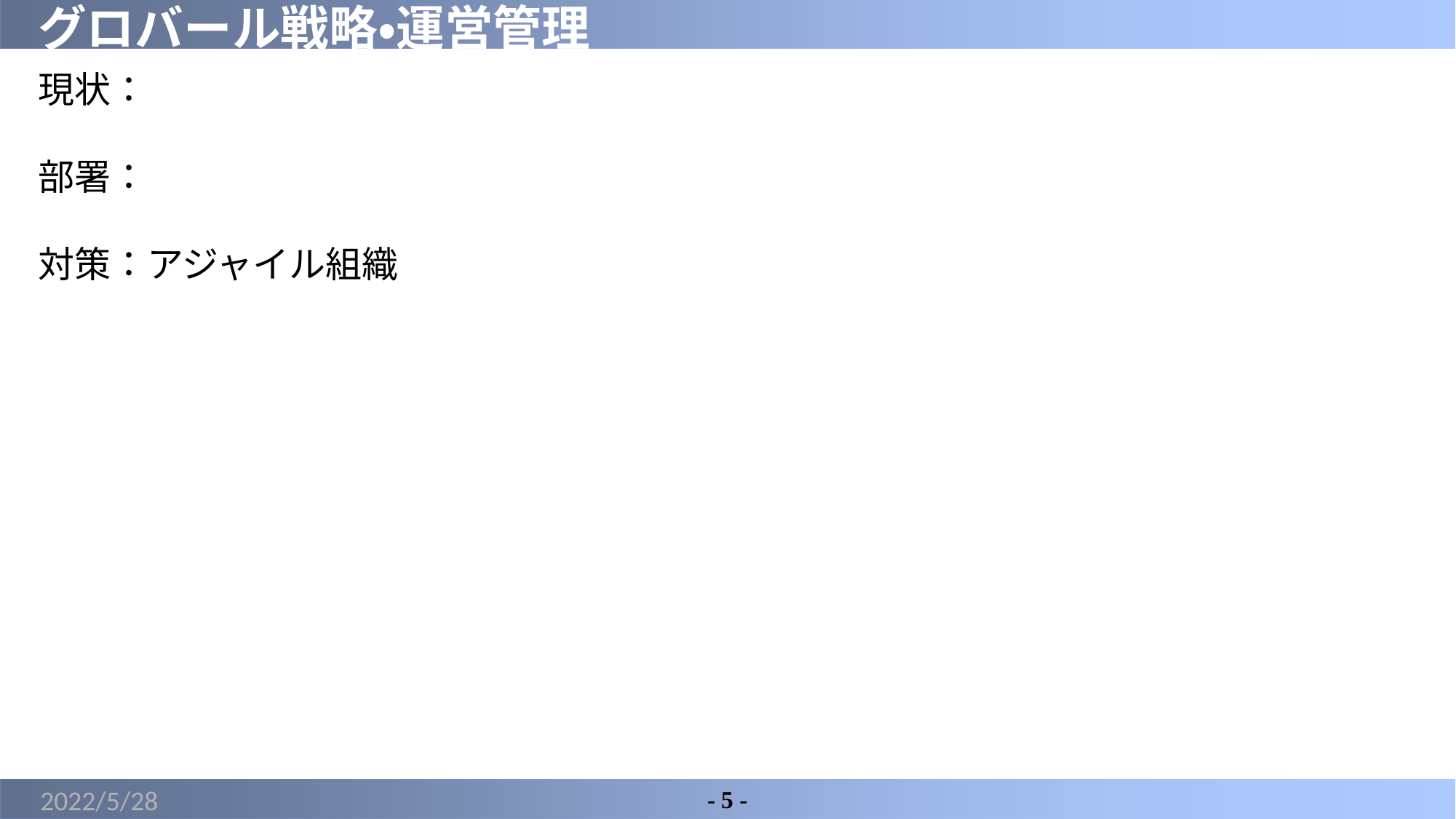

# グロバール戦略・運営管理
現状：

部署：

対策：アジャイル組織

2022/5/28
- 5 -